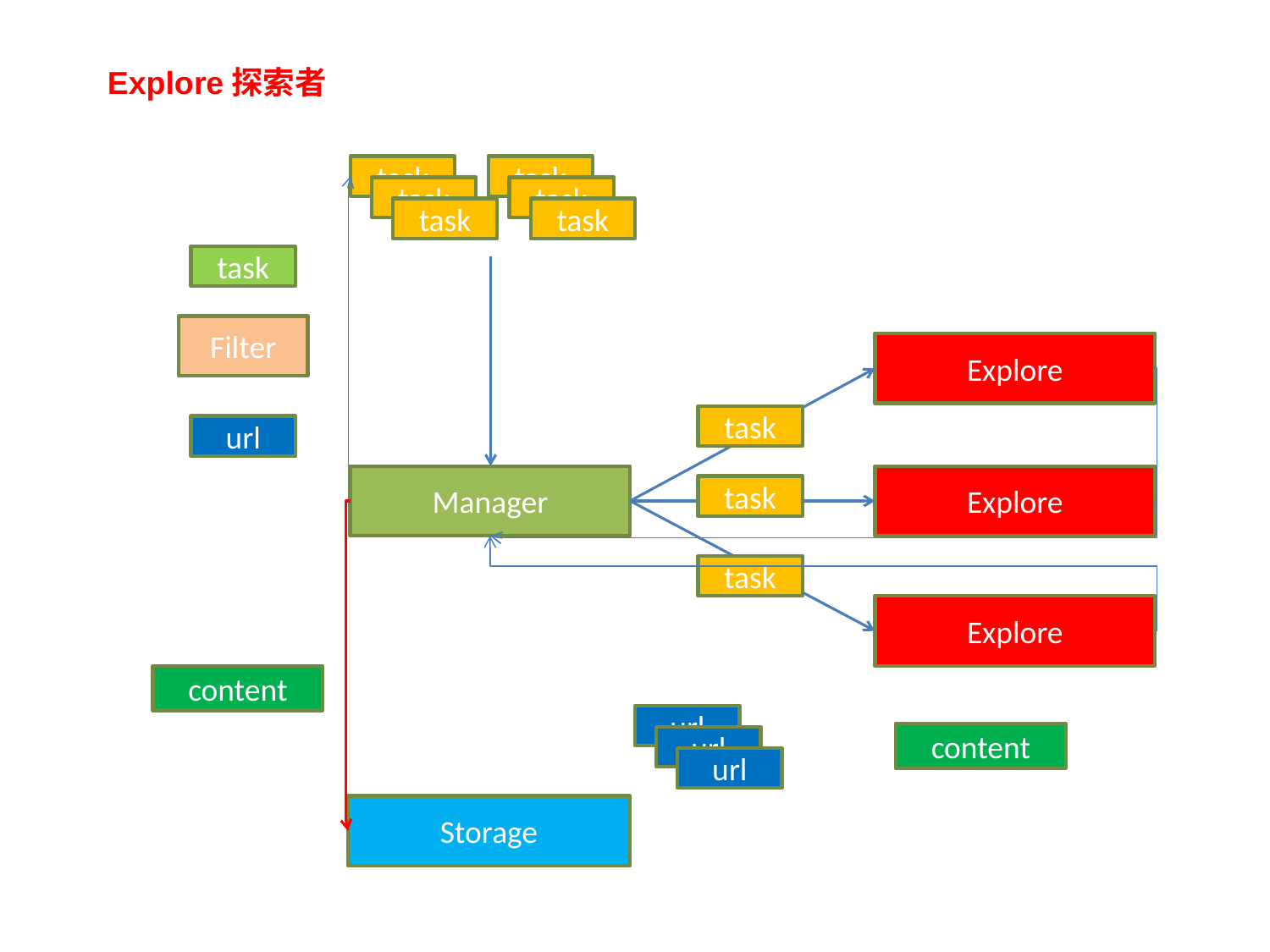

Explore探索者
task
task
task
task
task
task
task
Filter
Explore
task
url
Manager
Explore
task
task
Explore
content
url
content
url
url
Storage